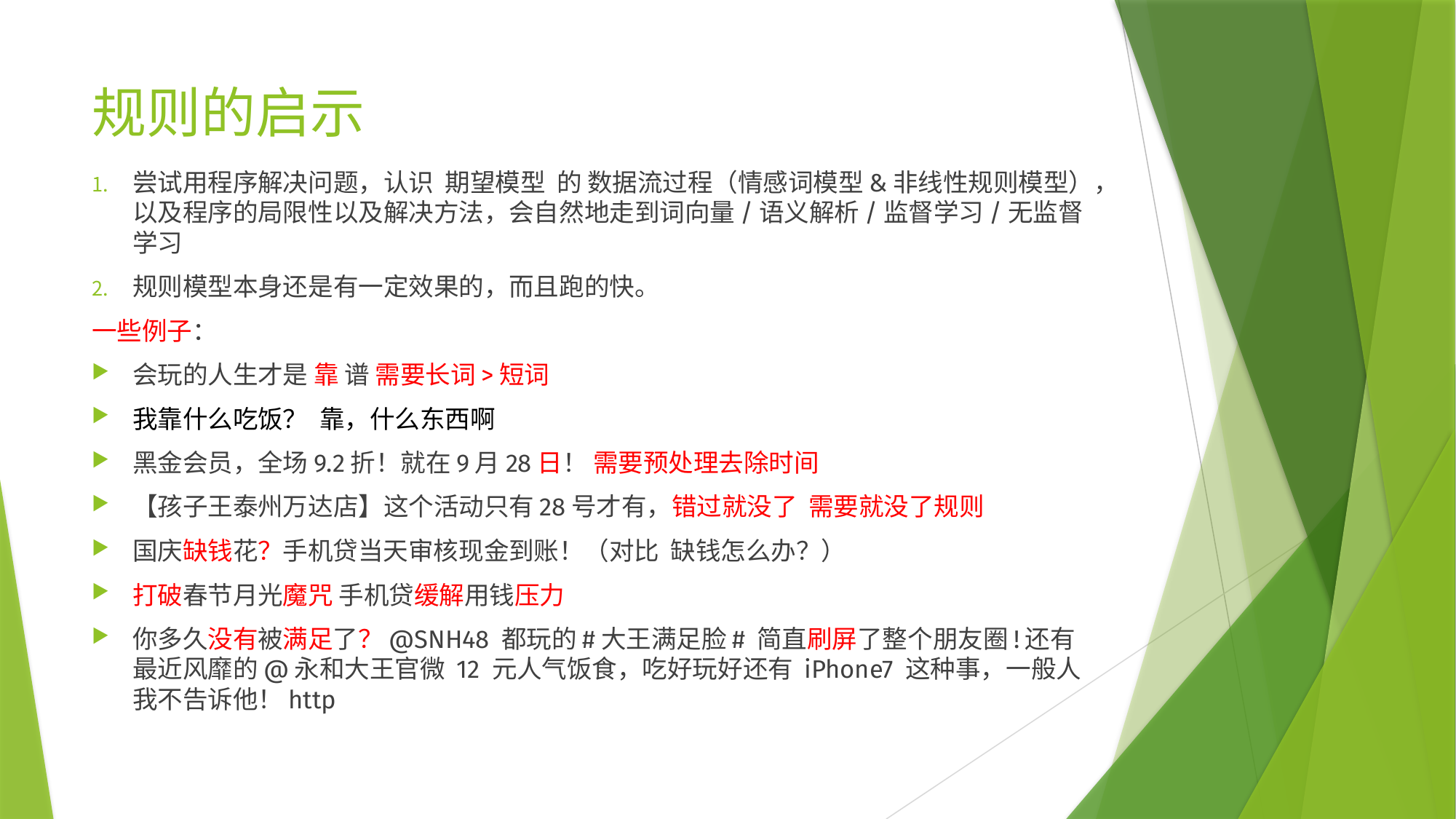

# 规则的启示
尝试用程序解决问题，认识  期望模型  的 数据流过程（情感词模型&非线性规则模型），以及程序的局限性以及解决方法，会自然地走到词向量/语义解析/监督学习/无监督学习
规则模型本身还是有一定效果的，而且跑的快。
一些例子：
会玩的人生才是 靠 谱 需要长词>短词
我靠什么吃饭？  靠，什么东西啊
黑金会员，全场9.2折！就在9月28日！ 需要预处理去除时间
【孩子王泰州万达店】这个活动只有28号才有，错过就没了  需要就没了规则
国庆缺钱花？手机贷当天审核现金到账！（对比  缺钱怎么办？）
打破春节月光魔咒 手机贷缓解用钱压力
你多久没有被满足了？@SNH48 都玩的#大王满足脸# 简直刷屏了整个朋友圈!还有最近风靡的@永和大王官微 12 元人气饭食，吃好玩好还有 iPhone7 这种事，一般人我不告诉他！http